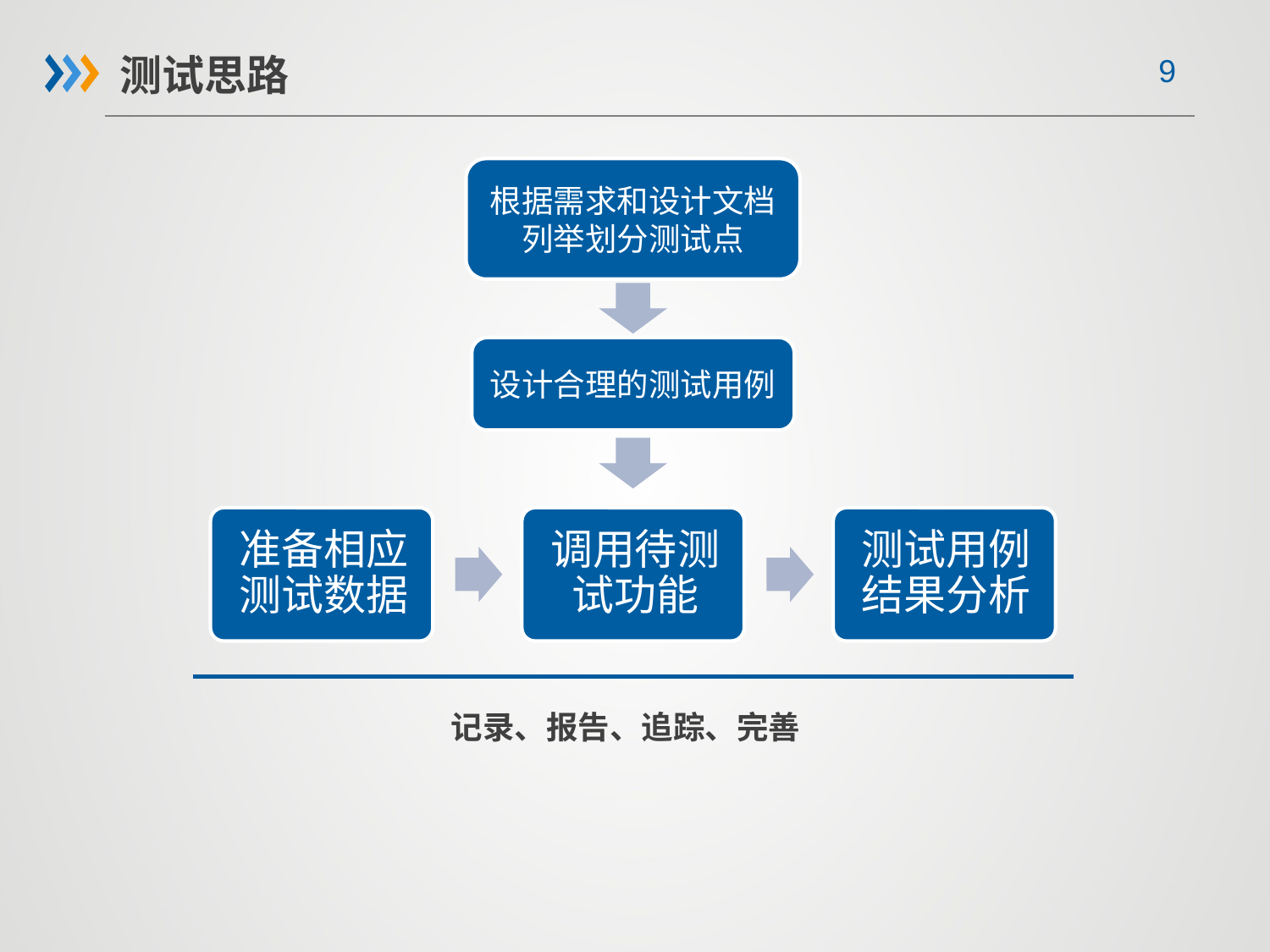

测试思路
根据需求和设计文档
列举划分测试点

设计合理的测试用例
准备相应测试数据

调用待测试功能

测试用例结果分析

记录、报告、追踪、完善